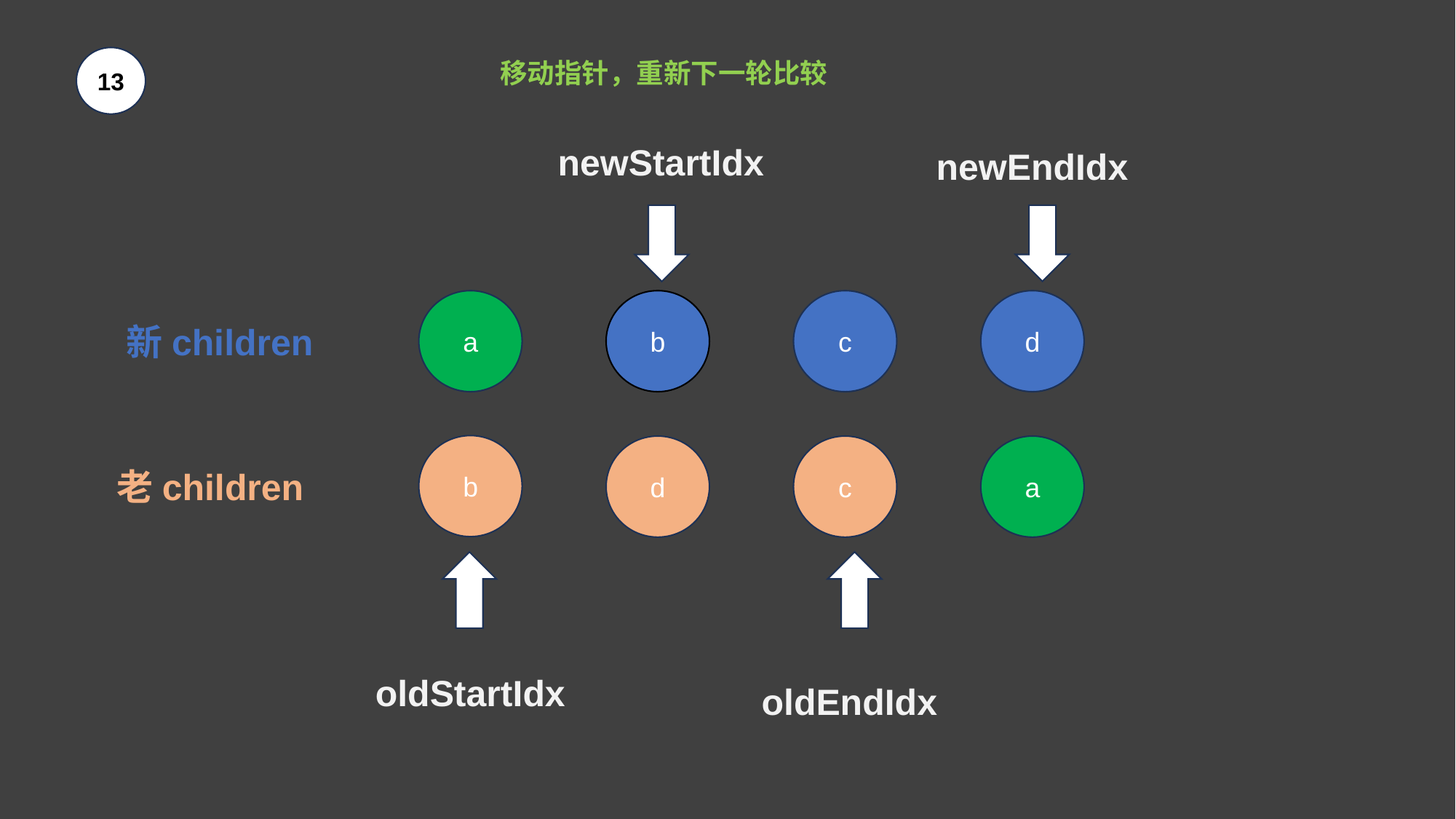

13
移动指针，重新下一轮比较
newStartIdx
newEndIdx

a
b
c
d
新children
b
d
c
a
老children

oldStartIdx
oldEndIdx